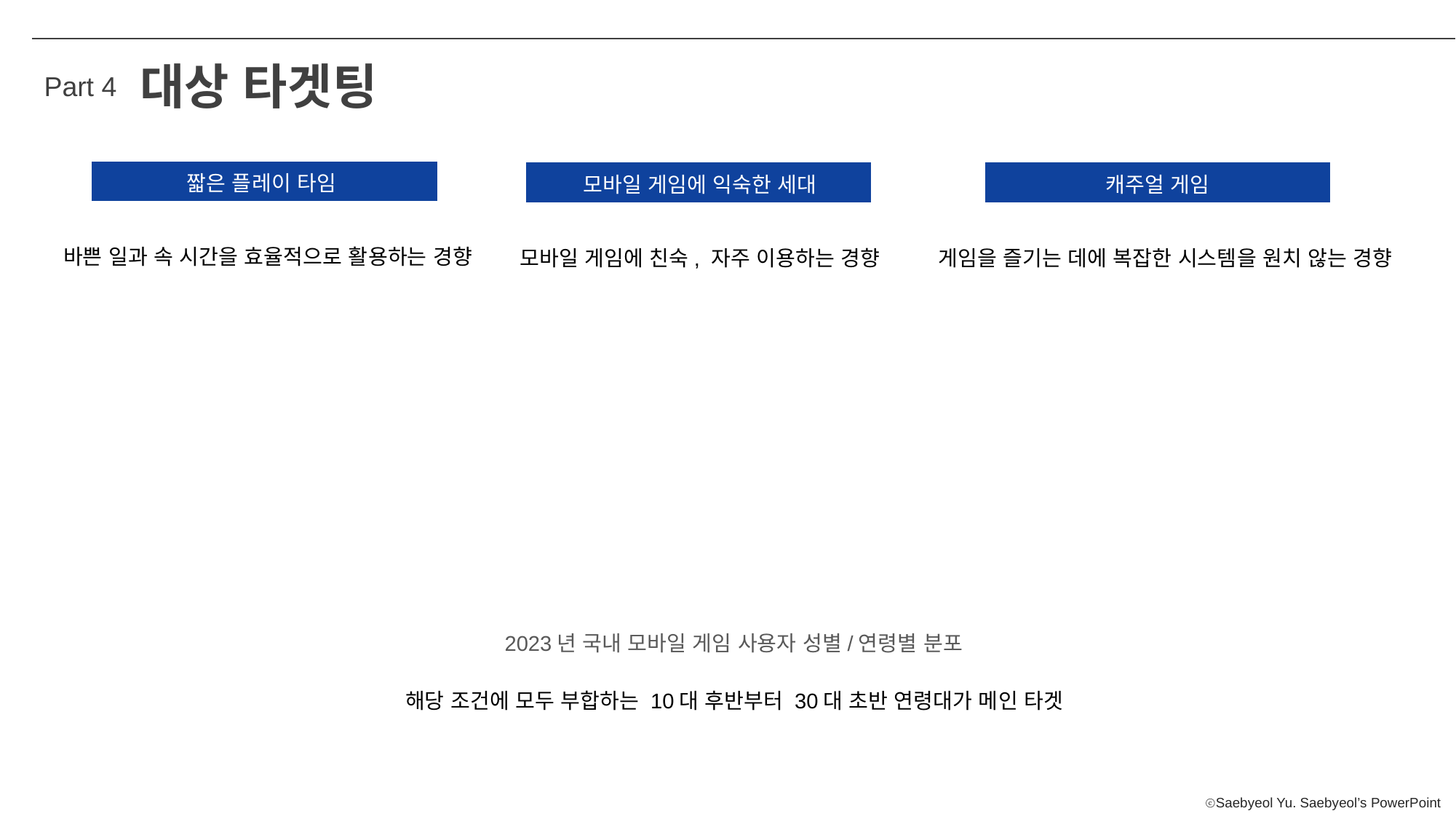

대상 타겟팅
Part 4

짧은 플레이 타임
캐주얼 게임
모바일 게임에 익숙한 세대
바쁜 일과 속 시간을 효율적으로 활용하는 경향
게임을 즐기는 데에 복잡한 시스템을 원치 않는 경향
모바일 게임에 친숙, 자주 이용하는 경향
2023년 국내 모바일 게임 사용자 성별/연령별 분포
해당 조건에 모두 부합하는 10대 후반부터 30대 초반 연령대가 메인 타겟